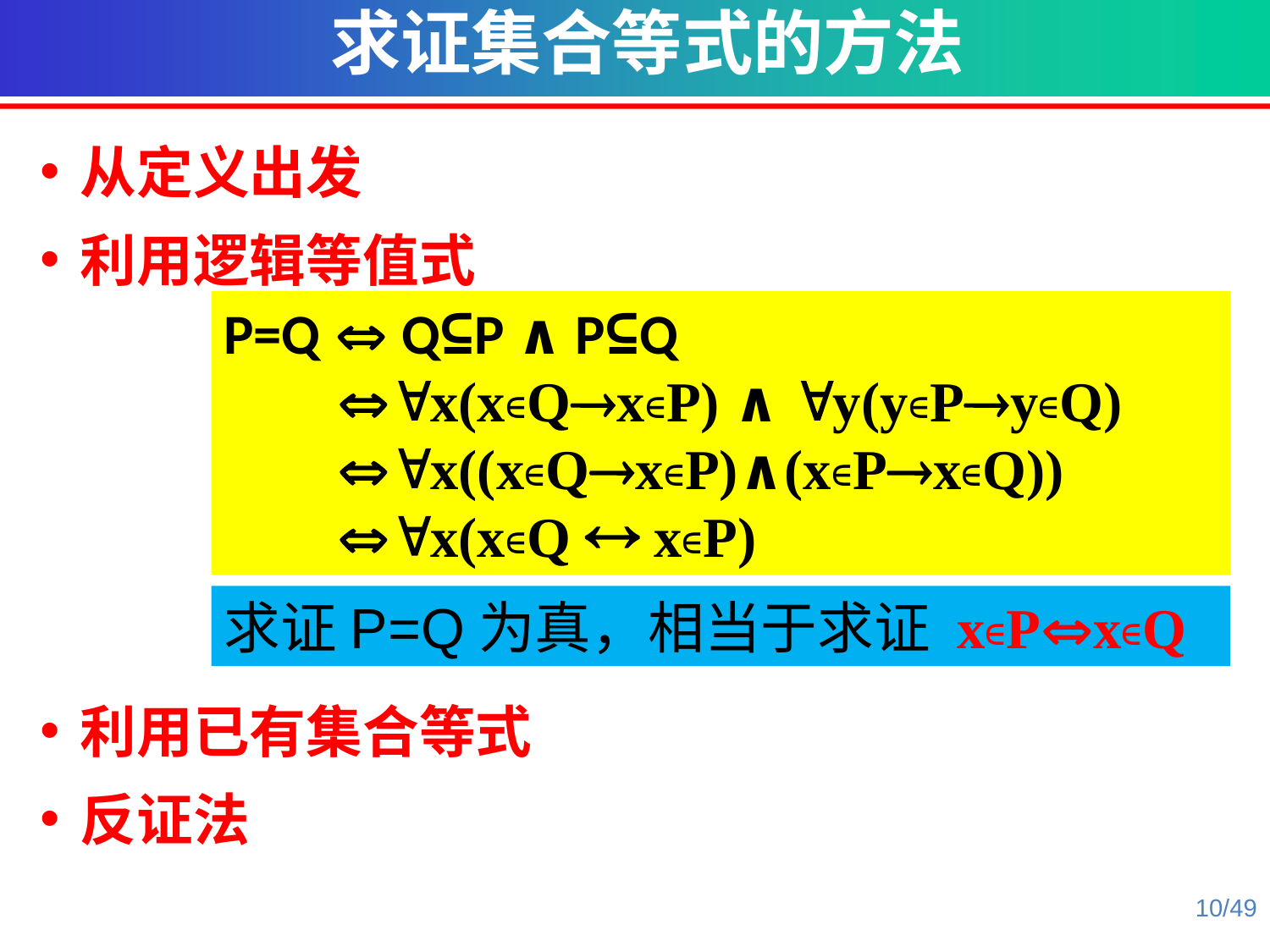

求证集合等式的方法
从定义出发
利用逻辑等值式

利用已有集合等式
反证法
P=Q ⇔ Q⊆P ∧ P⊆Q
        ⇔∀x(x∊Q→x∊P) ∧ ∀y(y∊P→y∊Q)
        ⇔∀x((x∊Q→x∊P)∧(x∊P→x∊Q))
        ⇔∀x(x∊Q ↔ x∊P)
求证P=Q为真，相当于求证 x∊P⇔x∊Q
10/49